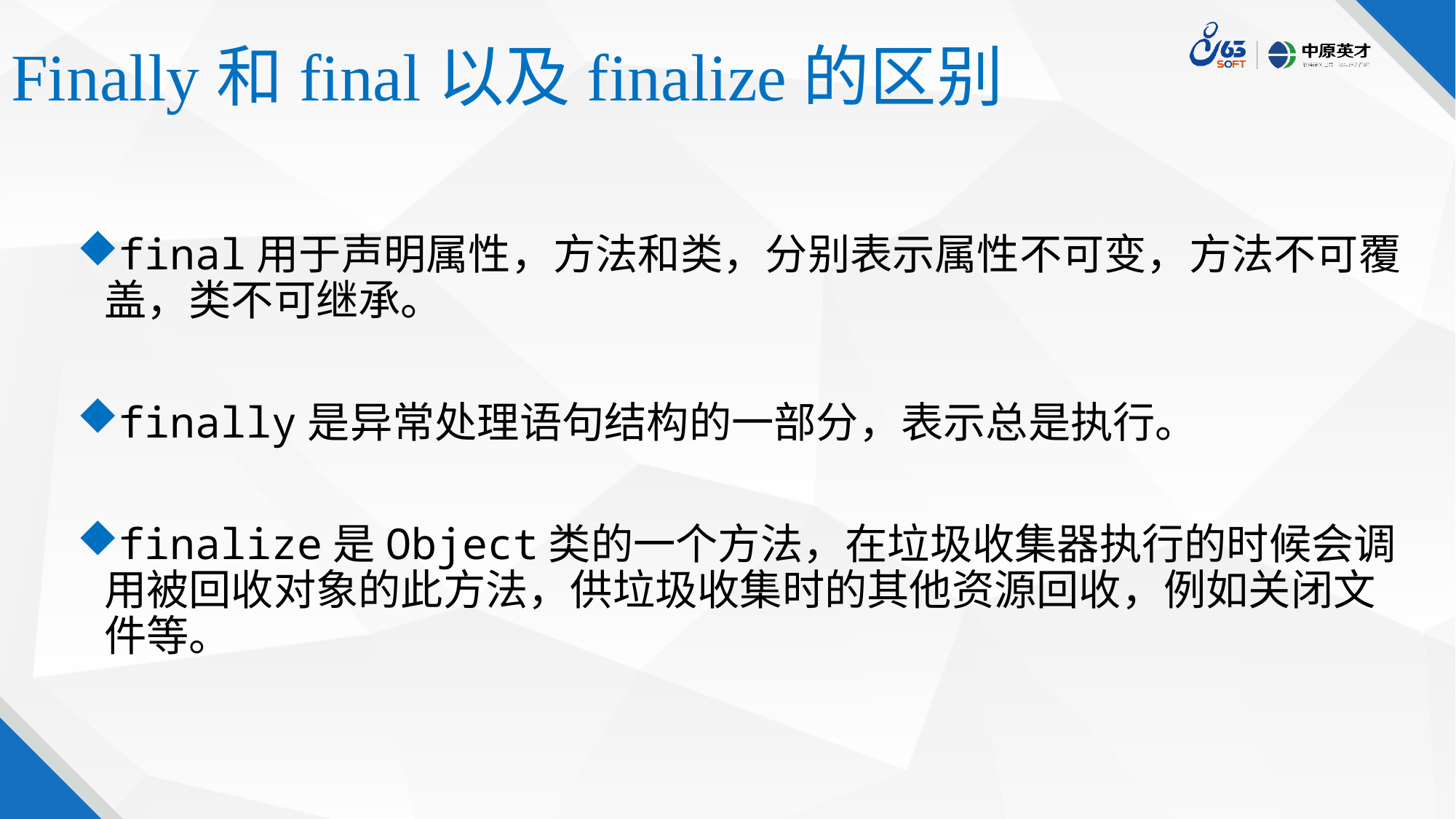

# Finally和final以及finalize的区别
final用于声明属性，方法和类，分别表示属性不可变，方法不可覆盖，类不可继承。

finally是异常处理语句结构的一部分，表示总是执行。

finalize是Object类的一个方法，在垃圾收集器执行的时候会调用被回收对象的此方法，供垃圾收集时的其他资源回收，例如关闭文件等。